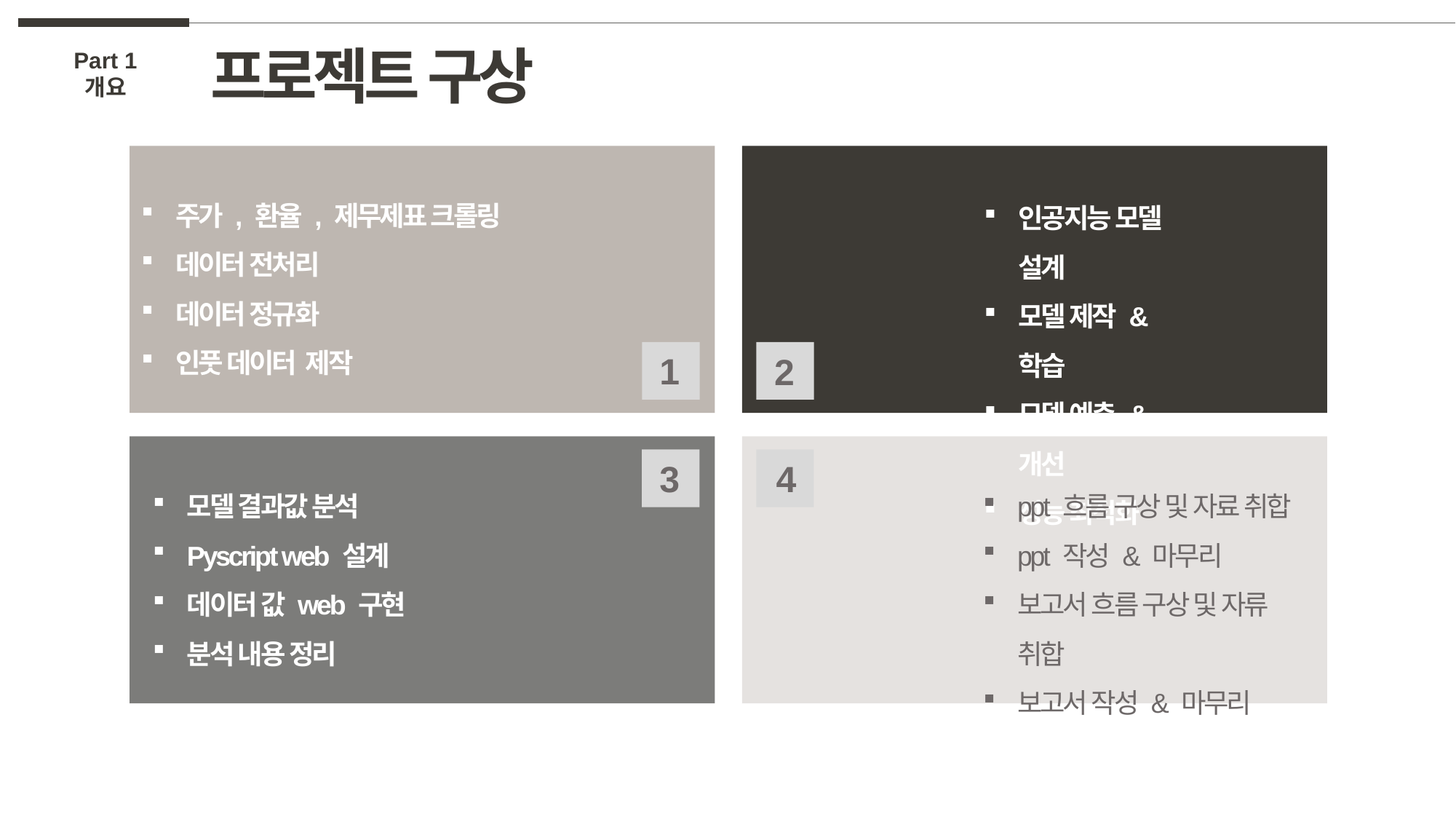

프로젝트 구상
Part 1
개요

주가 , 환율 , 제무제표 크롤링
데이터 전처리
데이터 정규화
인풋 데이터  제작
인공지능 모델  설계
모델 제작 & 학습
모델 예측 & 개선
성능 최적화

1
2

4
3
모델 결과값 분석
Pyscript web 설계
데이터 값 web 구현
분석 내용 정리
ppt 흐름 구상 및 자료 취합
ppt 작성 & 마무리
보고서 흐름 구상 및 자류 취합
보고서 작성 & 마무리